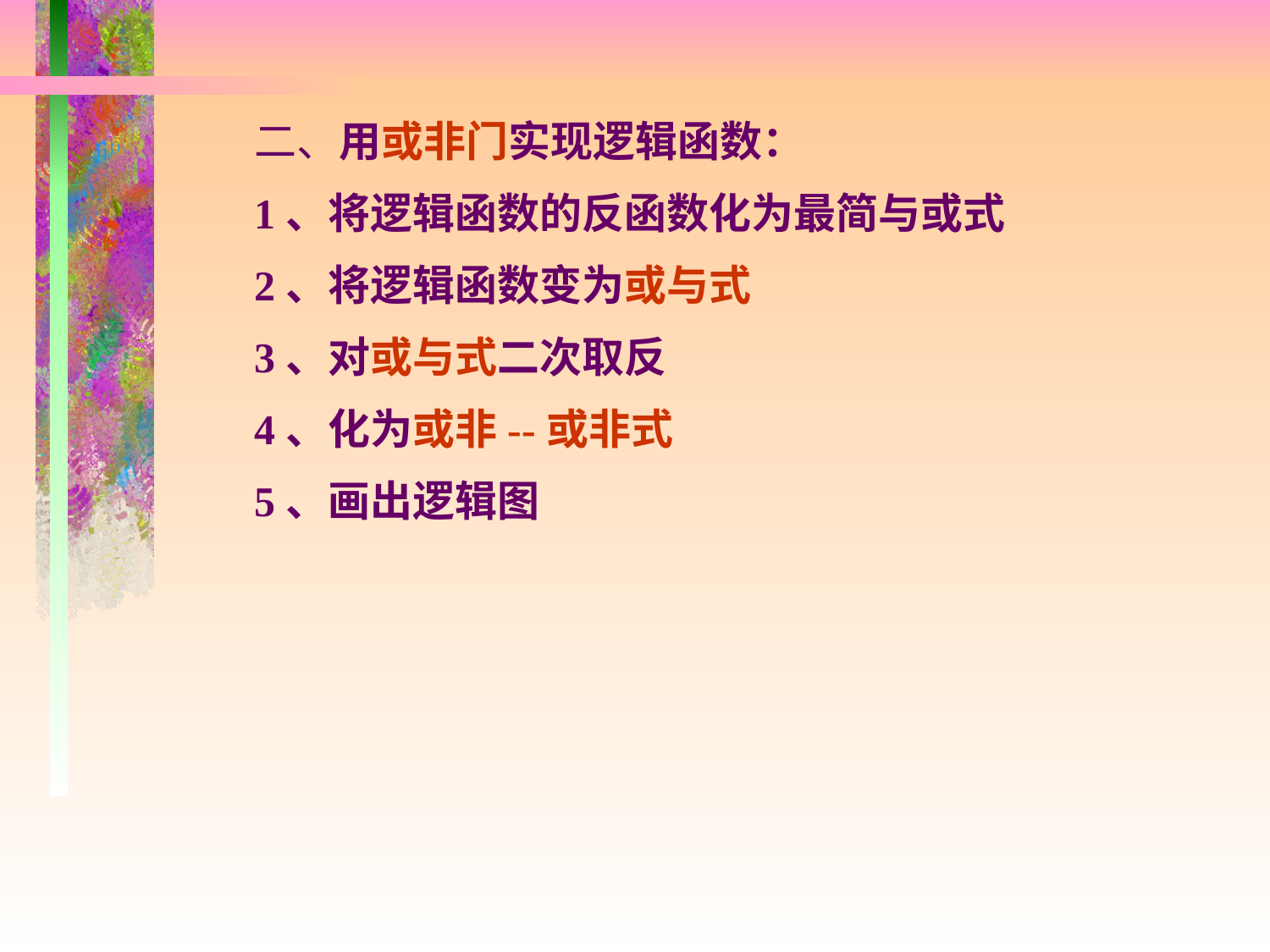

二、用或非门实现逻辑函数：
1、将逻辑函数的反函数化为最简与或式
2、将逻辑函数变为或与式
3、对或与式二次取反
4、化为或非--或非式
5、画出逻辑图